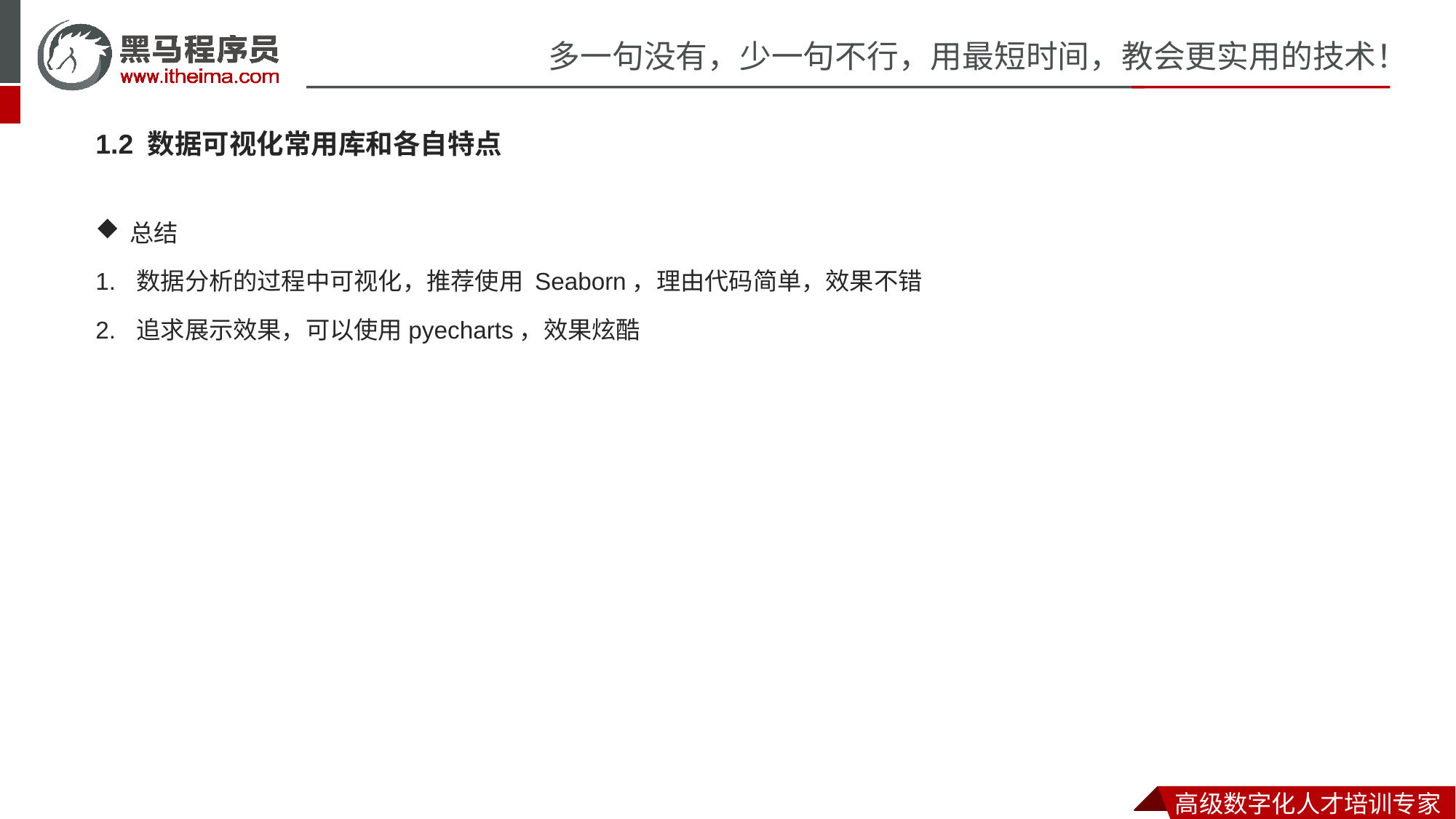

1.2 数据可视化常用库和各自特点
总结
数据分析的过程中可视化，推荐使用 Seaborn，理由代码简单，效果不错
追求展示效果，可以使用pyecharts，效果炫酷